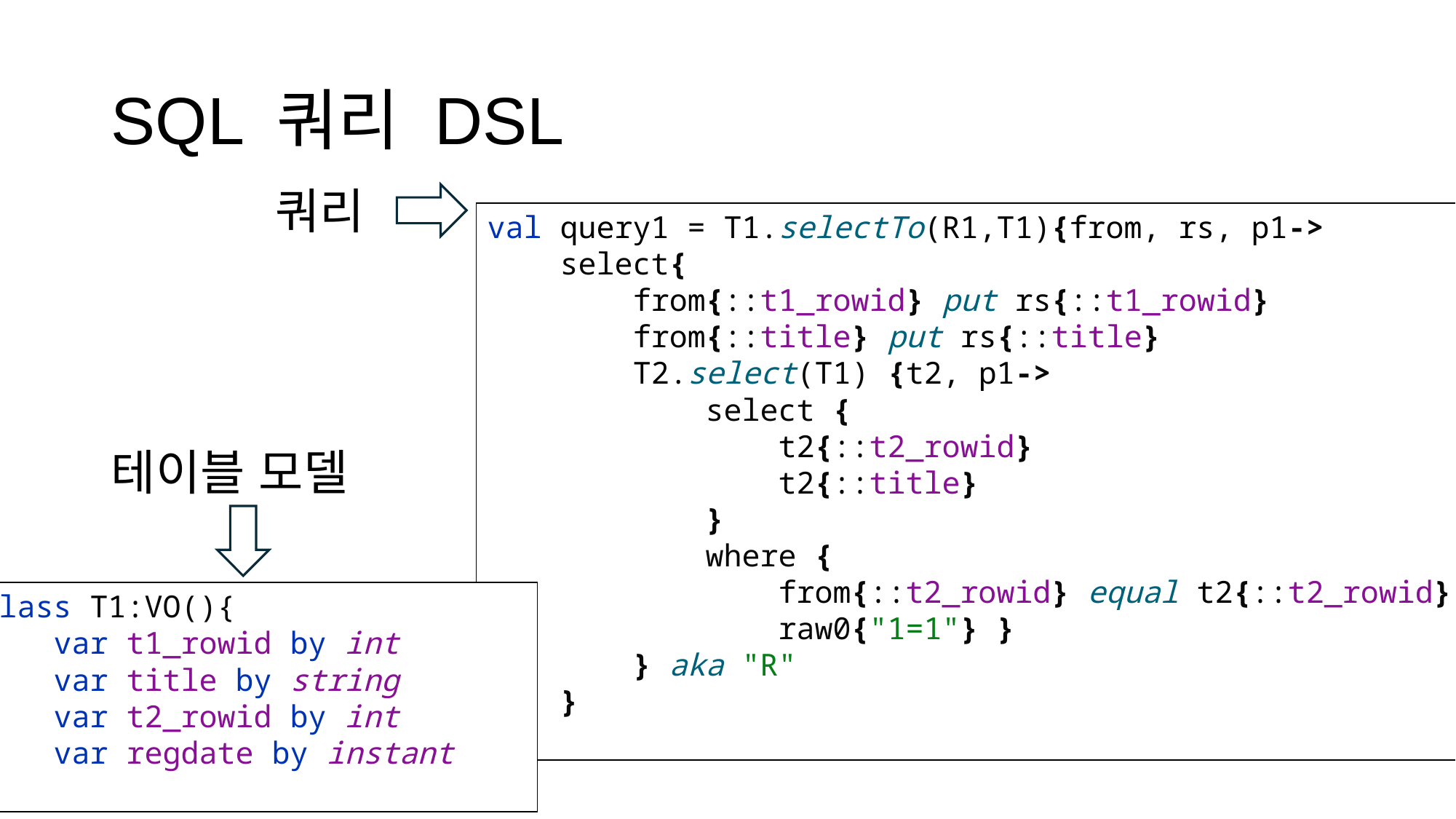

# SQL 쿼리 DSL
쿼리

val query1 = T1.selectTo(R1,T1){from, rs, p1->
    select{
        from{::t1_rowid} put rs{::t1_rowid}
        from{::title} put rs{::title}
        T2.select(T1) {t2, p1->
            select {
                t2{::t2_rowid}
                t2{::title}
            }
            where {
                from{::t2_rowid} equal t2{::t2_rowid}
                raw0{"1=1"} }
        } aka "R"
    }
}

테이블 모델

class T1:VO(){
    var t1_rowid by int
    var title by string
    var t2_rowid by int
    var regdate by instant
}